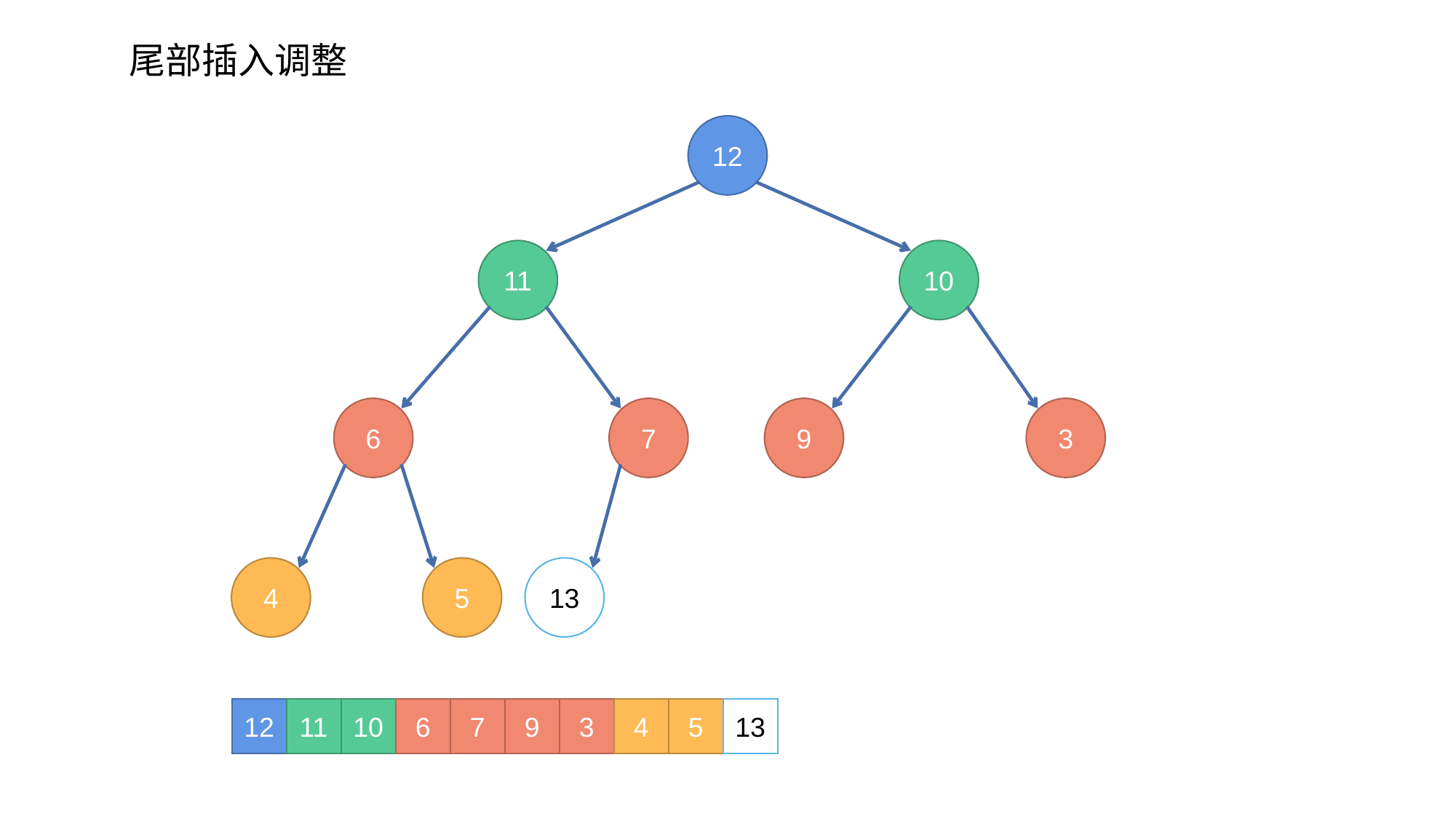

尾部插入调整
12
11
10
6
7
9
3
4
5
13
12
11
10
6
7
9
3
4
5
13